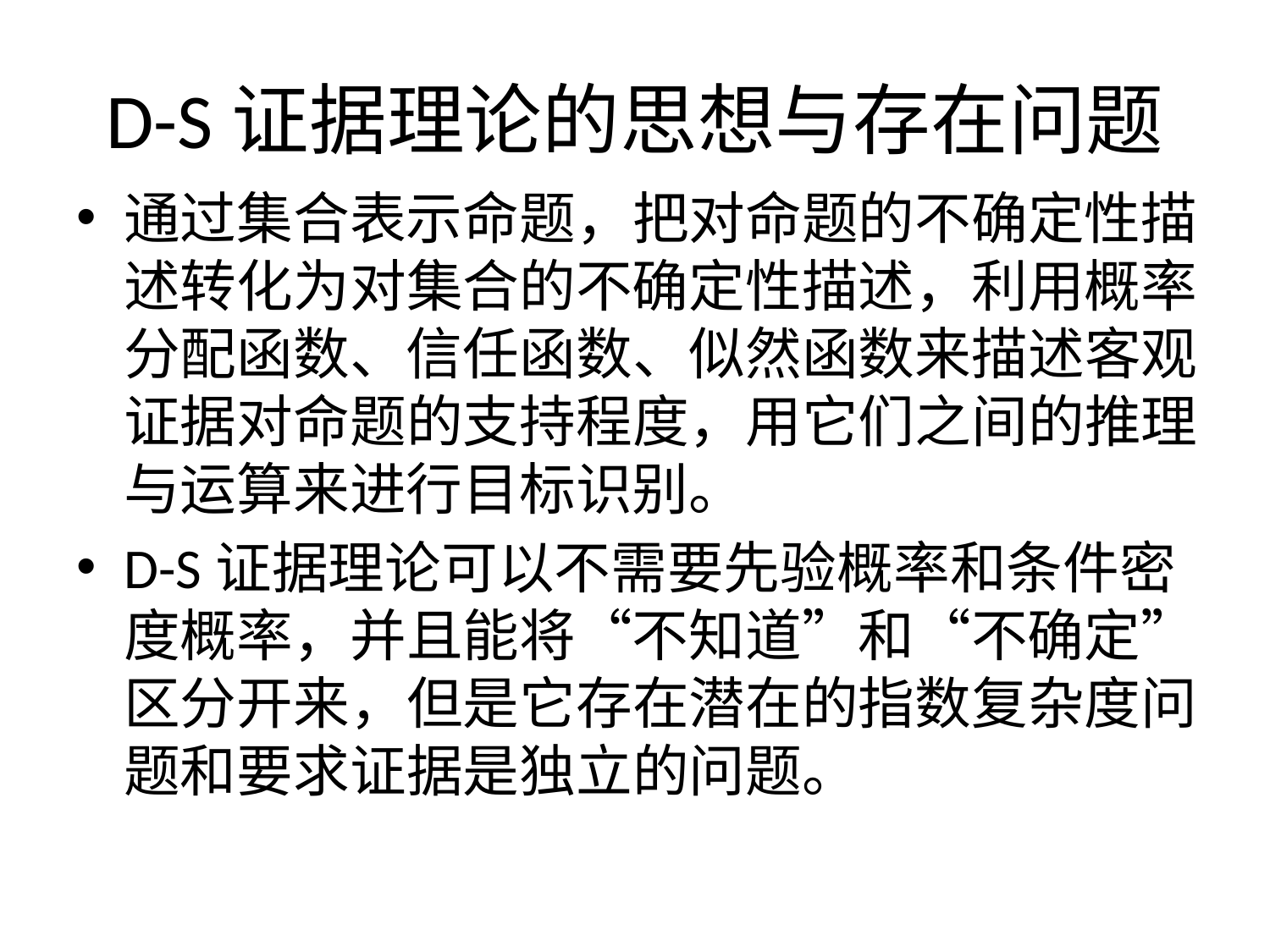

# D-S证据理论的思想与存在问题
通过集合表示命题，把对命题的不确定性描述转化为对集合的不确定性描述，利用概率分配函数、信任函数、似然函数来描述客观证据对命题的支持程度，用它们之间的推理与运算来进行目标识别。
D-S证据理论可以不需要先验概率和条件密度概率，并且能将“不知道”和“不确定”区分开来，但是它存在潜在的指数复杂度问题和要求证据是独立的问题。